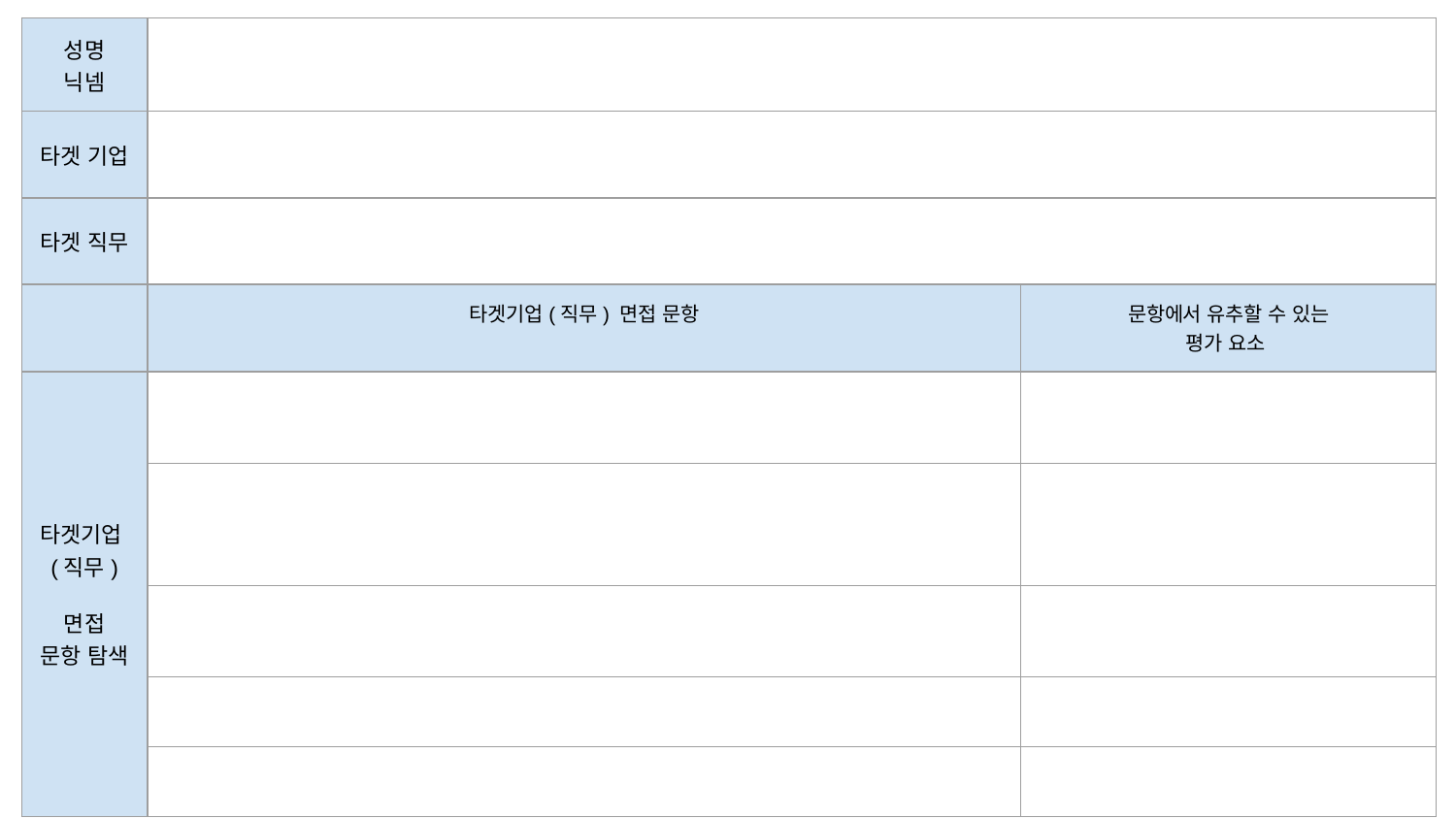

| 성명 닉넴 |  |  |
| --- | --- | --- |
| 타겟 기업 |  |  |
| 타겟 직무 |  |  |
|  | 타겟기업(직무) 면접 문항 | 문항에서 유추할 수 있는 평가 요소 |
| 타겟기업(직무) 면접 문항 탐색 |  |  |
|  |  |  |
|  |  |  |
|  |  |  |
|  |  |  |